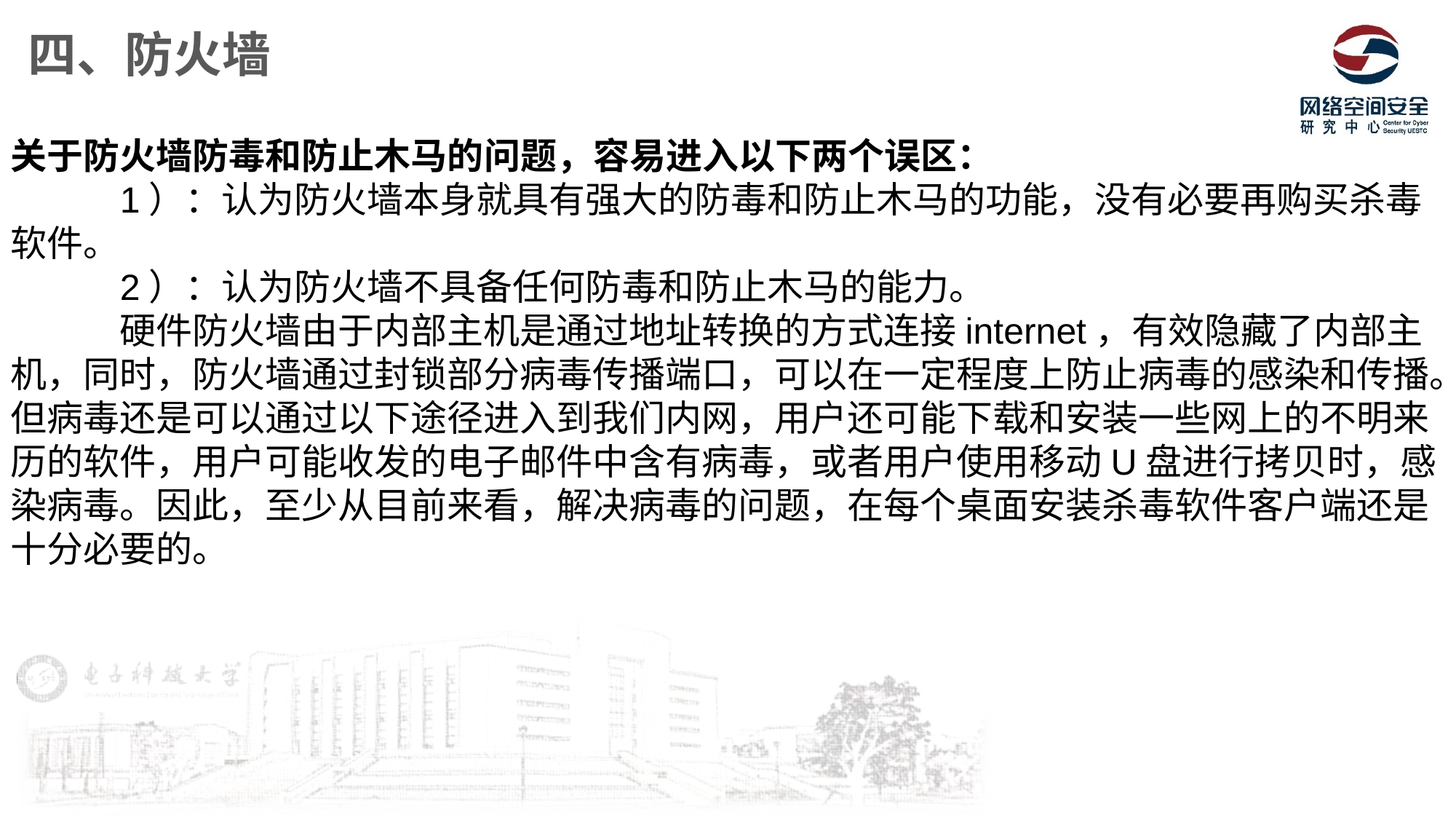

四、防火墙
关于防火墙防毒和防止木马的问题，容易进入以下两个误区：
	1）：认为防火墙本身就具有强大的防毒和防止木马的功能，没有必要再购买杀毒软件。
	2）：认为防火墙不具备任何防毒和防止木马的能力。
	硬件防火墙由于内部主机是通过地址转换的方式连接internet，有效隐藏了内部主机，同时，防火墙通过封锁部分病毒传播端口，可以在一定程度上防止病毒的感染和传播。但病毒还是可以通过以下途径进入到我们内网，用户还可能下载和安装一些网上的不明来历的软件，用户可能收发的电子邮件中含有病毒，或者用户使用移动U盘进行拷贝时，感染病毒。因此，至少从目前来看，解决病毒的问题，在每个桌面安装杀毒软件客户端还是十分必要的。